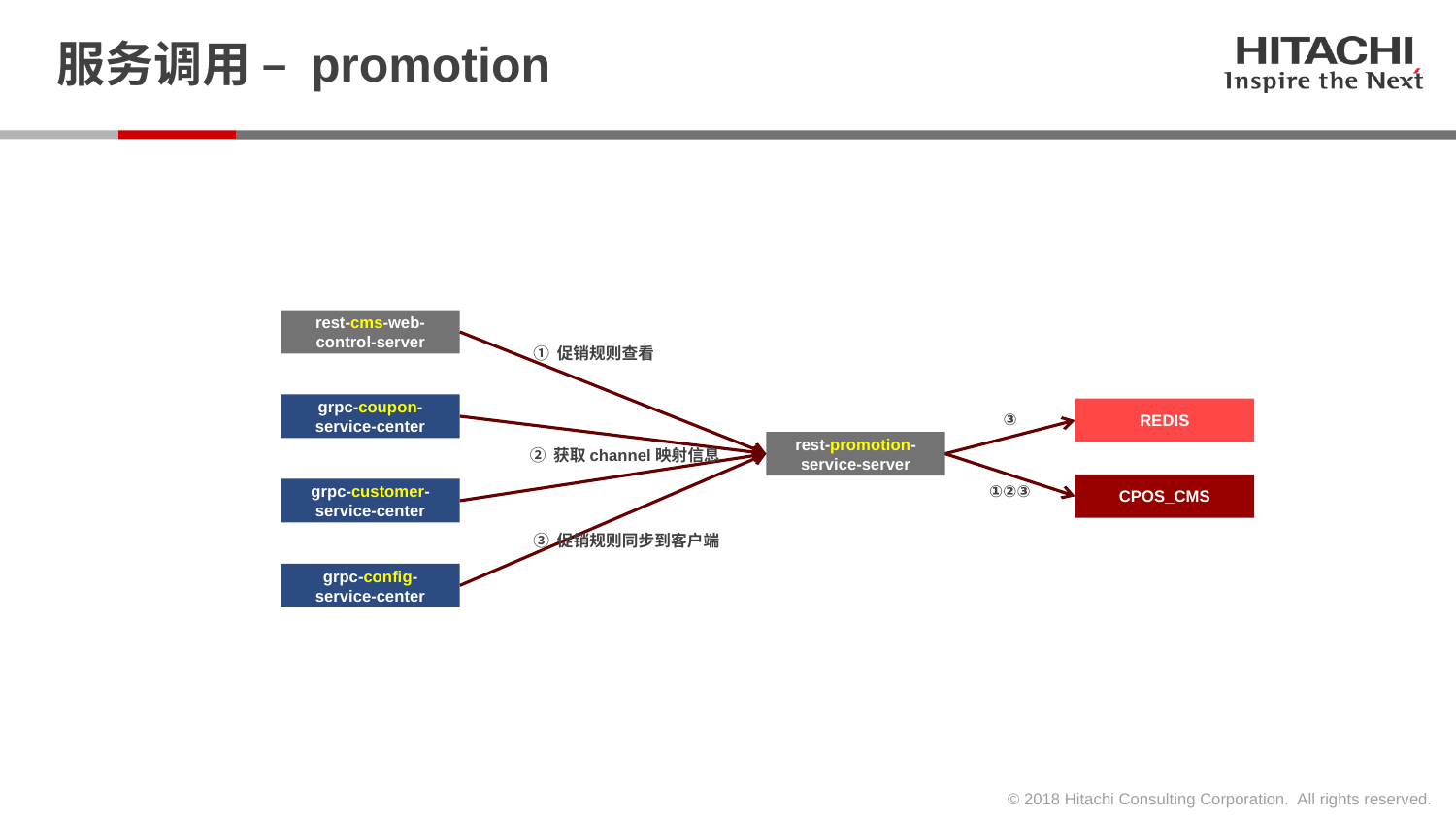

# 服务调用 – promotion
rest-cms-web-control-server
① 促销规则查看
grpc-coupon-service-center
REDIS
③
rest-promotion-service-server
② 获取channel映射信息
①②③
CPOS_CMS
grpc-customer-service-center
③ 促销规则同步到客户端
grpc-config-service-center